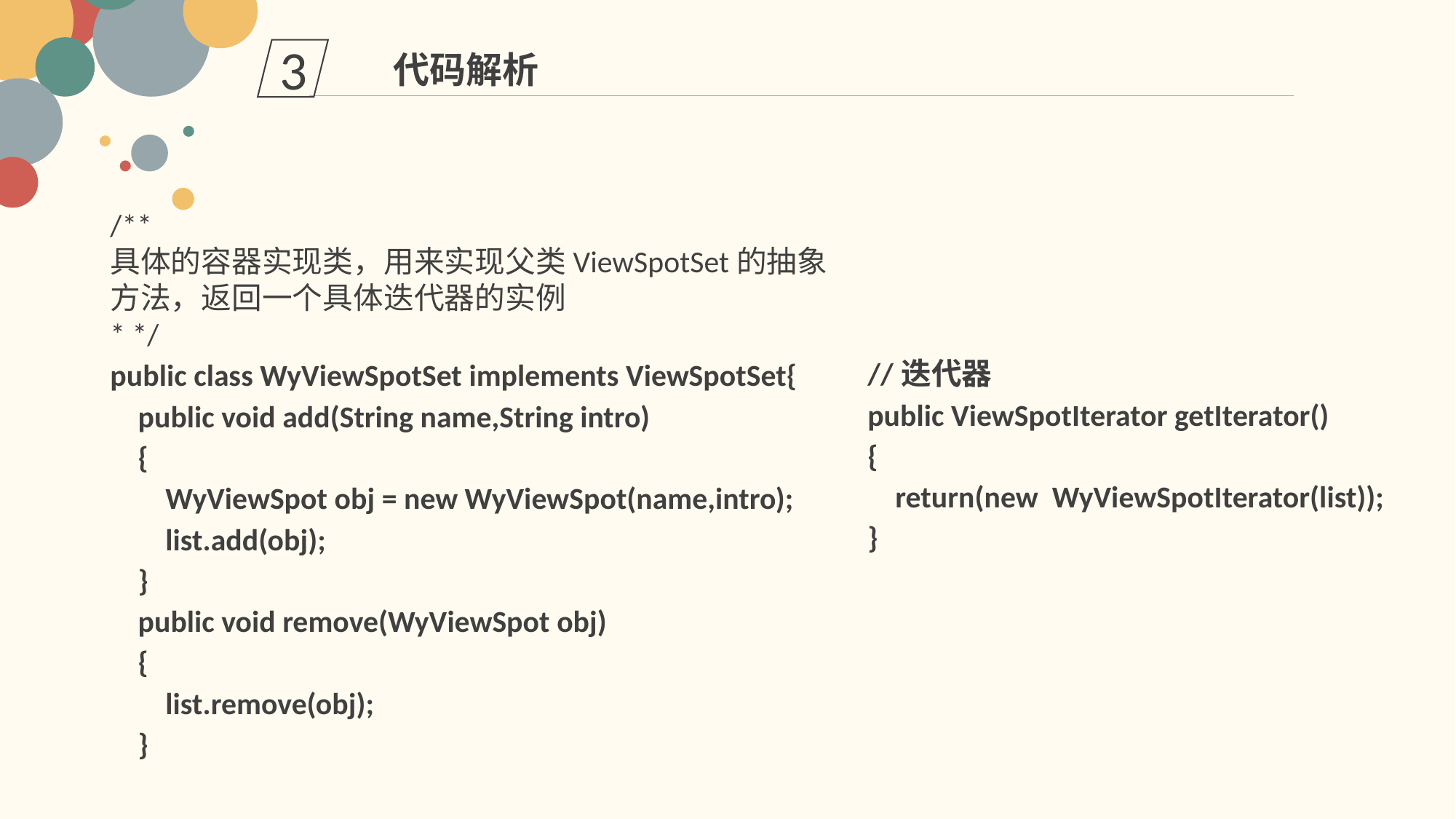

3
代码解析
/**
具体的容器实现类，用来实现父类ViewSpotSet的抽象方法，返回一个具体迭代器的实例
* */
public class WyViewSpotSet implements ViewSpotSet{
    public void add(String name,String intro)
    {
        WyViewSpot obj = new WyViewSpot(name,intro);
        list.add(obj);
    }
    public void remove(WyViewSpot obj)
    {
        list.remove(obj);
    }
    //迭代器
    public ViewSpotIterator getIterator()
    {
        return(new  WyViewSpotIterator(list));
    }